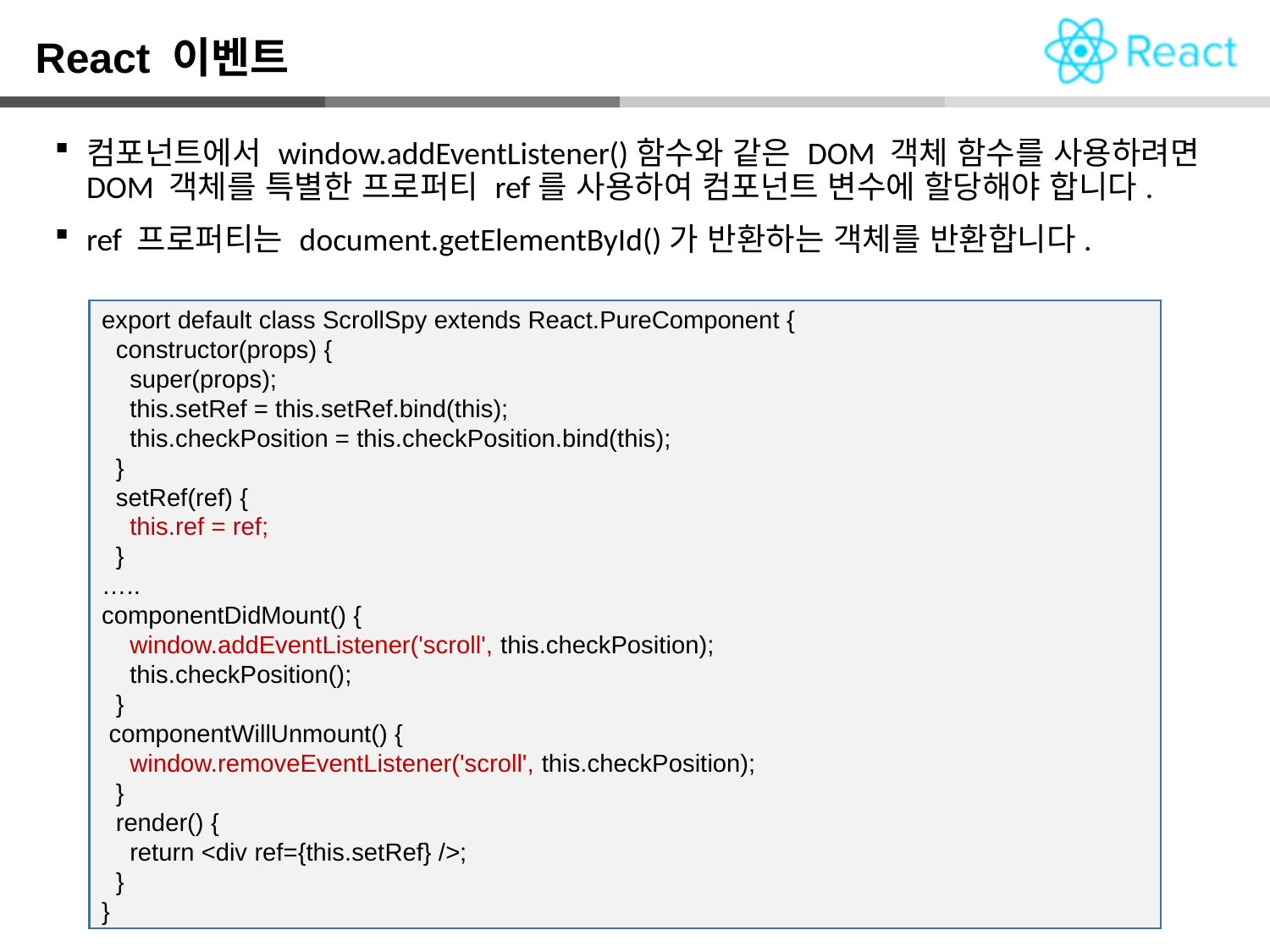

React 이벤트
컴포넌트에서 window.addEventListener()함수와 같은 DOM 객체 함수를 사용하려면 DOM 객체를 특별한 프로퍼티 ref를 사용하여 컴포넌트 변수에 할당해야 합니다.
ref 프로퍼티는 document.getElementById()가 반환하는 객체를 반환합니다.

export default class ScrollSpy extends React.PureComponent {
  constructor(props) {
    super(props);
    this.setRef = this.setRef.bind(this);
    this.checkPosition = this.checkPosition.bind(this);
  }
  setRef(ref) {
    this.ref = ref;
  }
…..
componentDidMount() {
    window.addEventListener('scroll', this.checkPosition);
    this.checkPosition();
  }
 componentWillUnmount() {
    window.removeEventListener('scroll', this.checkPosition);
  }
  render() {
    return <div ref={this.setRef} />;
  }
}